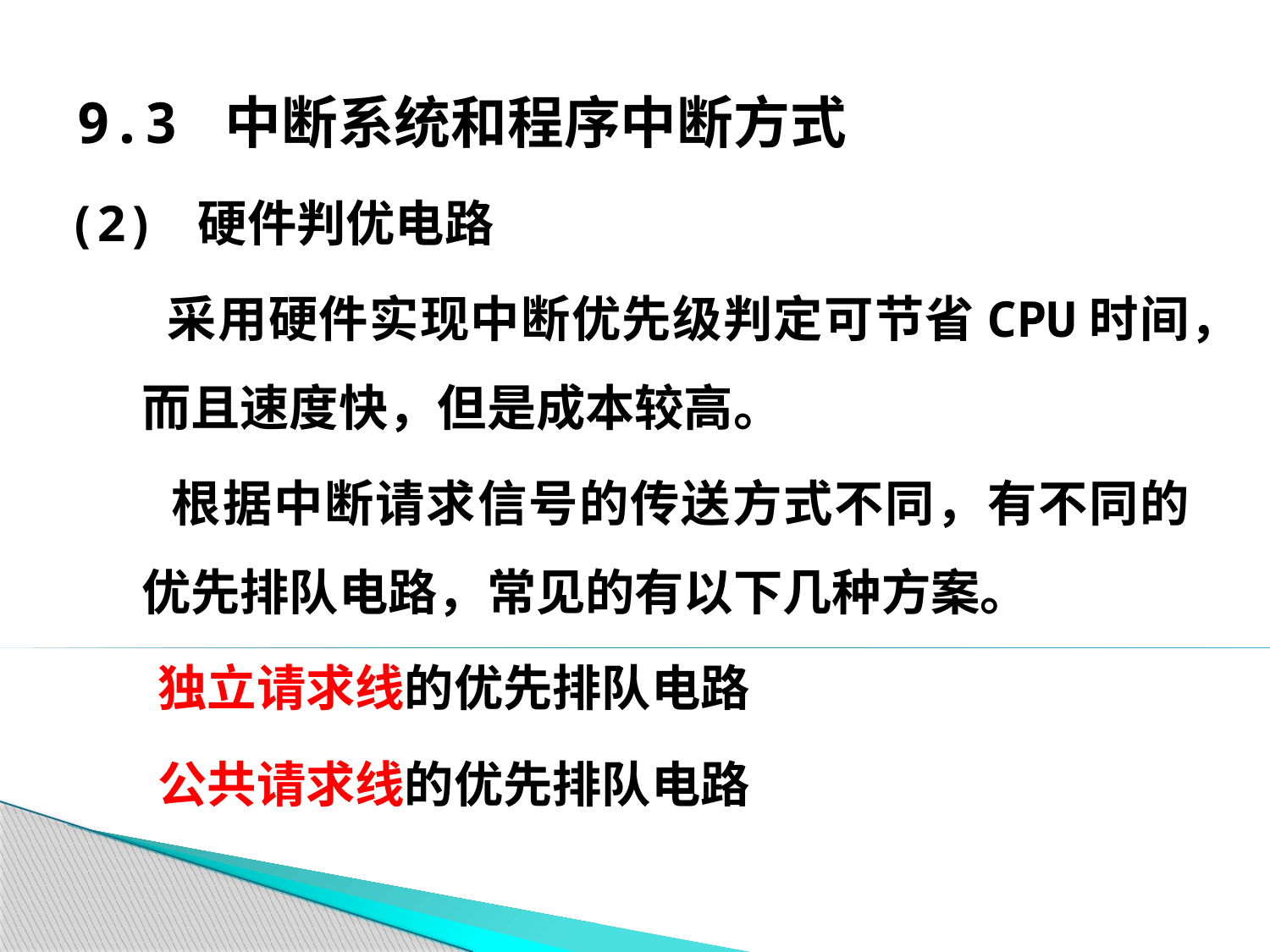

# 9.3 中断系统和程序中断方式
(2) 硬件判优电路
       采用硬件实现中断优先级判定可节省CPU时间，而且速度快，但是成本较高。
       根据中断请求信号的传送方式不同，有不同的优先排队电路，常见的有以下几种方案。
       独立请求线的优先排队电路
       公共请求线的优先排队电路